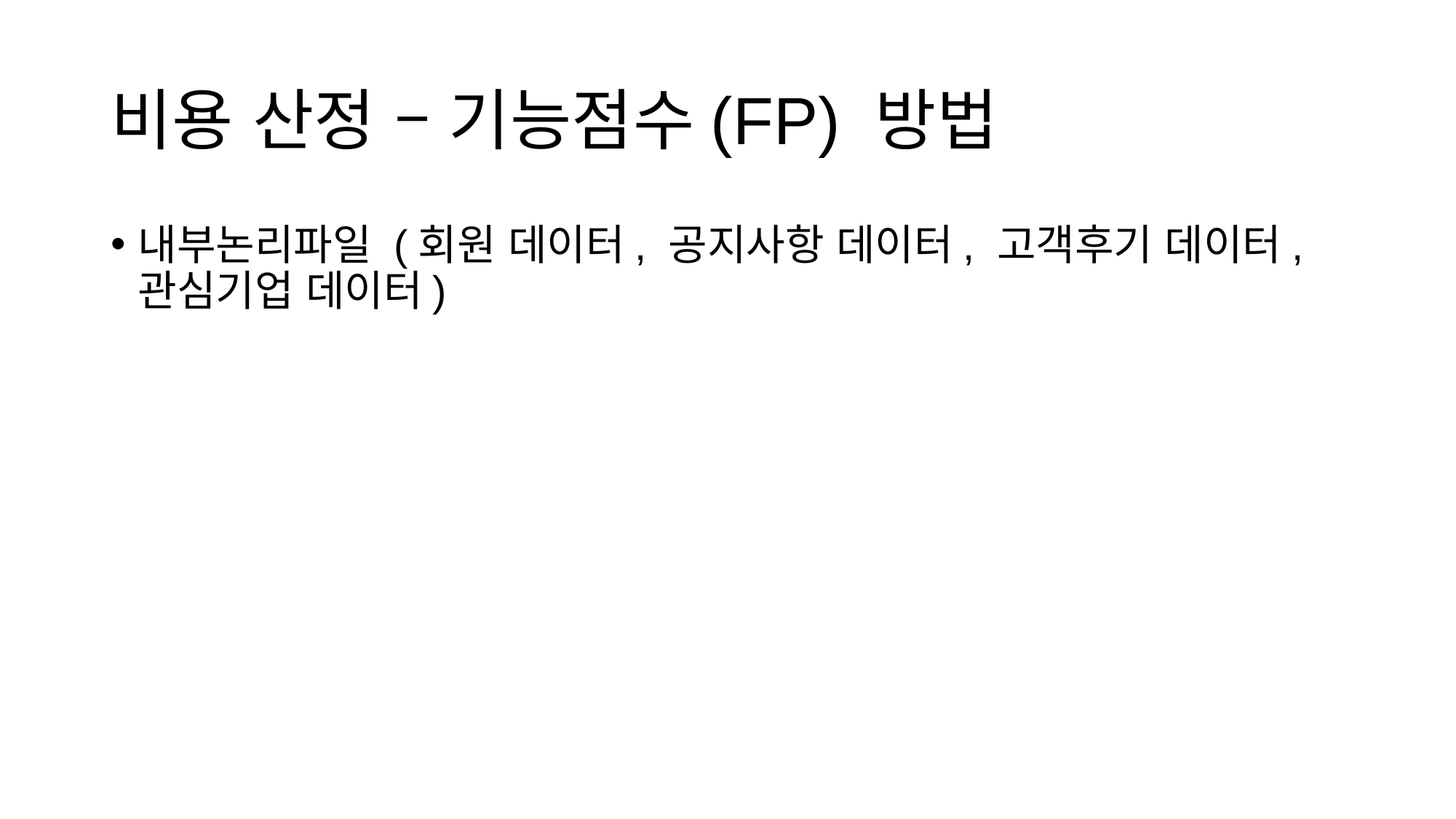

# 비용 산정 – 기능점수(FP) 방법
내부논리파일 (회원 데이터, 공지사항 데이터, 고객후기 데이터, 관심기업 데이터)